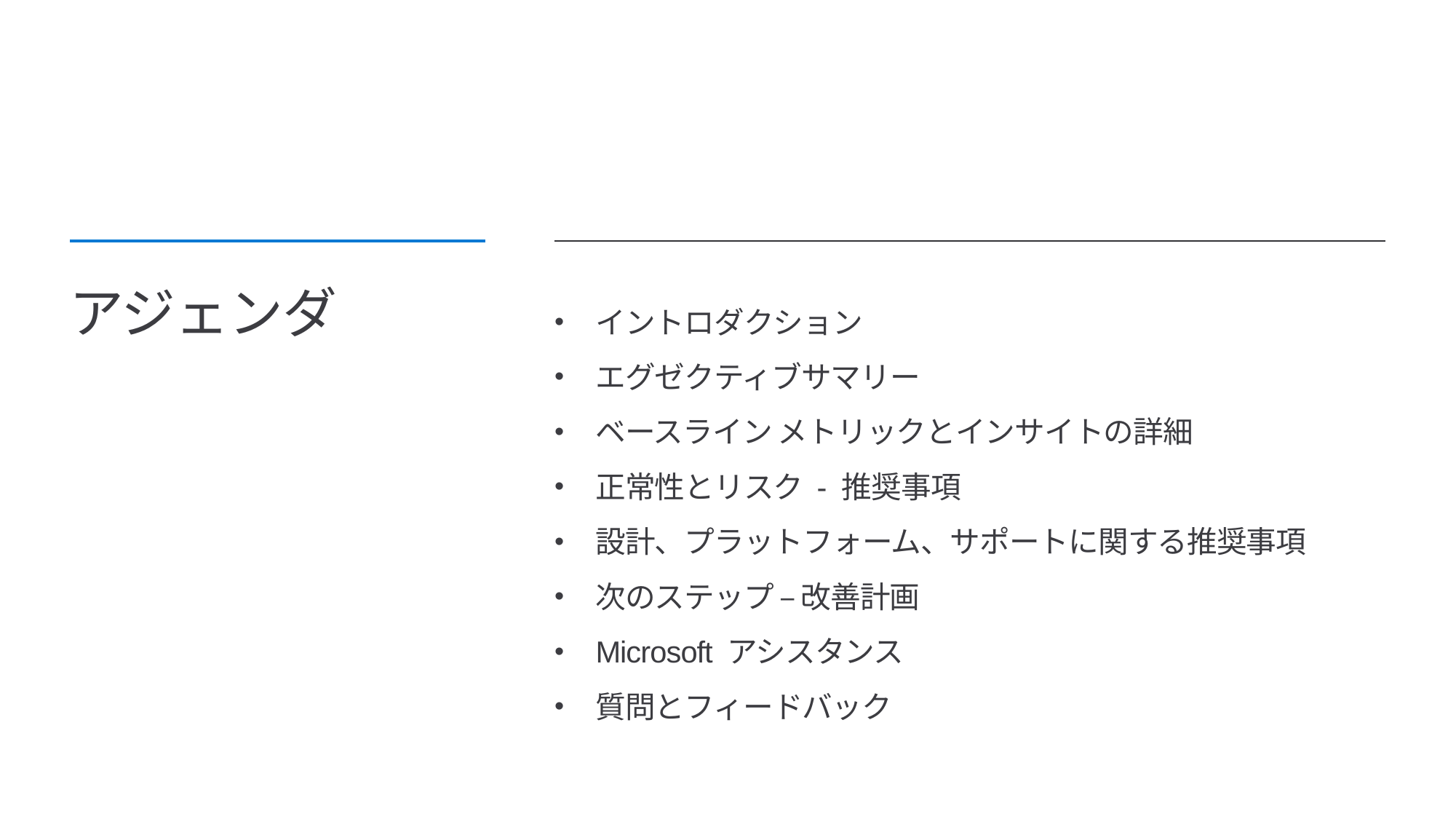

# アジェンダ
イントロダクション
エグゼクティブサマリー
ベースライン メトリックとインサイトの詳細
正常性とリスク - 推奨事項
設計、プラットフォーム、サポートに関する推奨事項
次のステップ – 改善計画
Microsoft アシスタンス
質問とフィードバック